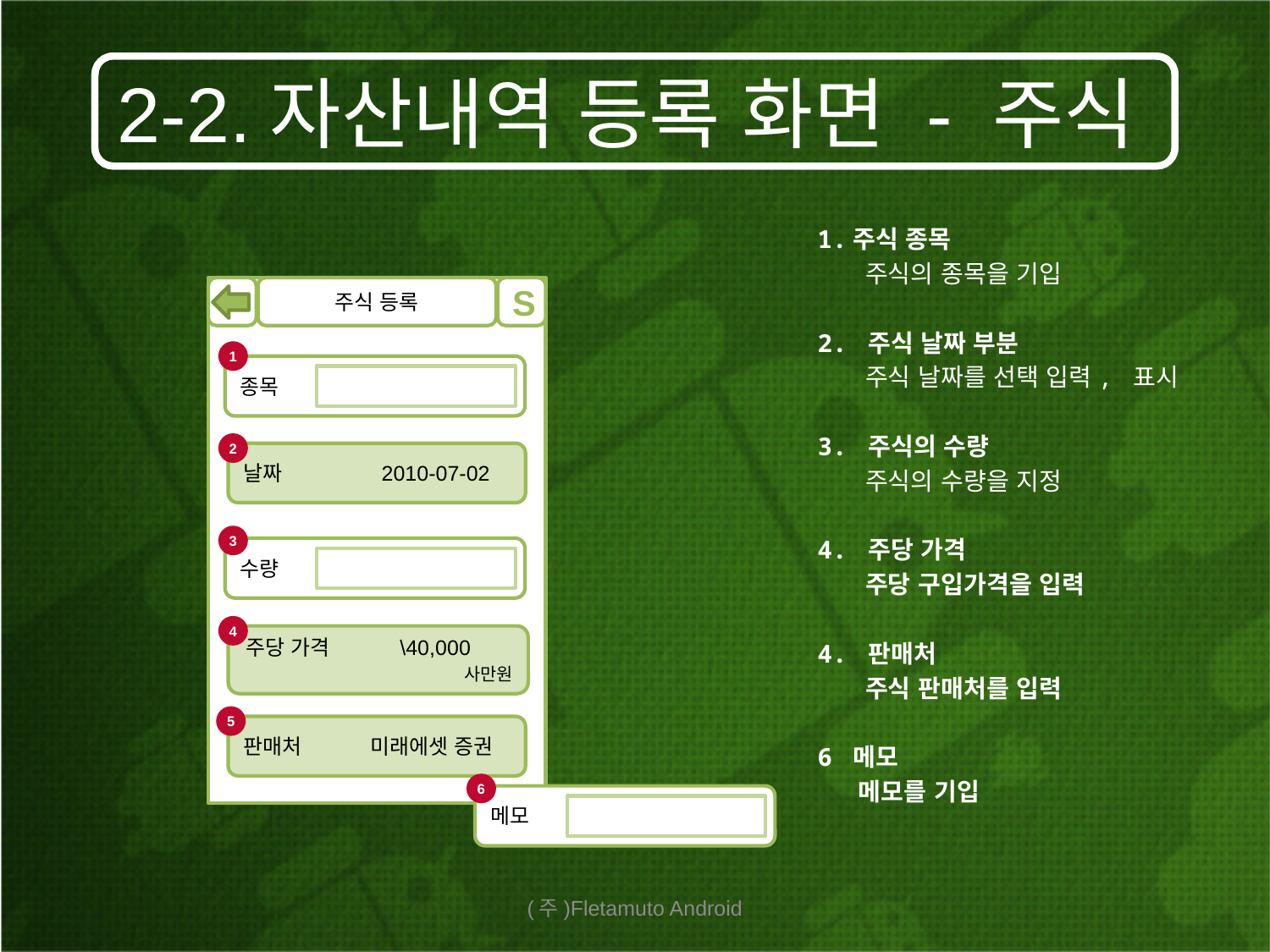

# 2-2.자산내역 등록 화면 - 주식

1.주식 종목
	주식의 종목을 기입

2. 주식 날짜 부분
	주식 날짜를 선택 입력, 표시

3. 주식의 수량
	주식의 수량을 지정

4. 주당 가격
	주당 구입가격을 입력

4. 판매처
	주식 판매처를 입력

6 메모
     메모를 기입

주식 등록
S
1
종목

2
날짜	 2010-07-02
3
수량

4
주당 가격           \40,000          사만원
5
판매처	미래에셋 증권
6
메모

(주)Fletamuto Android